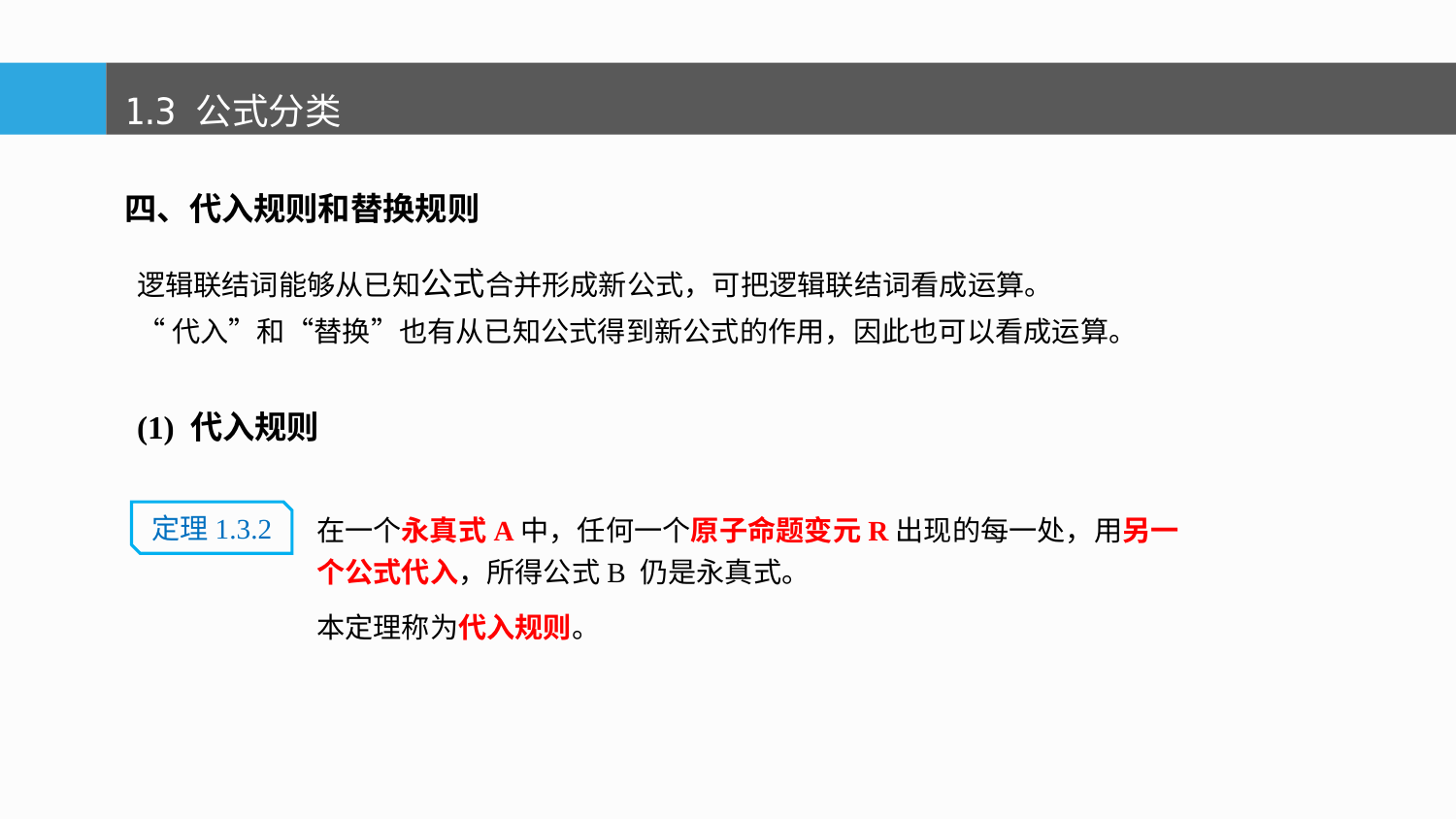

1.3 公式分类

四、代入规则和替换规则

逻辑联结词能够从已知公式合并形成新公式，可把逻辑联结词看成运算。
“代入”和“替换”也有从已知公式得到新公式的作用，因此也可以看成运算。
(1) 代入规则
在一个永真式A中，任何一个原子命题变元R出现的每一处，用另一个公式代入，所得公式B 仍是永真式。
本定理称为代入规则。
定理1.3.2